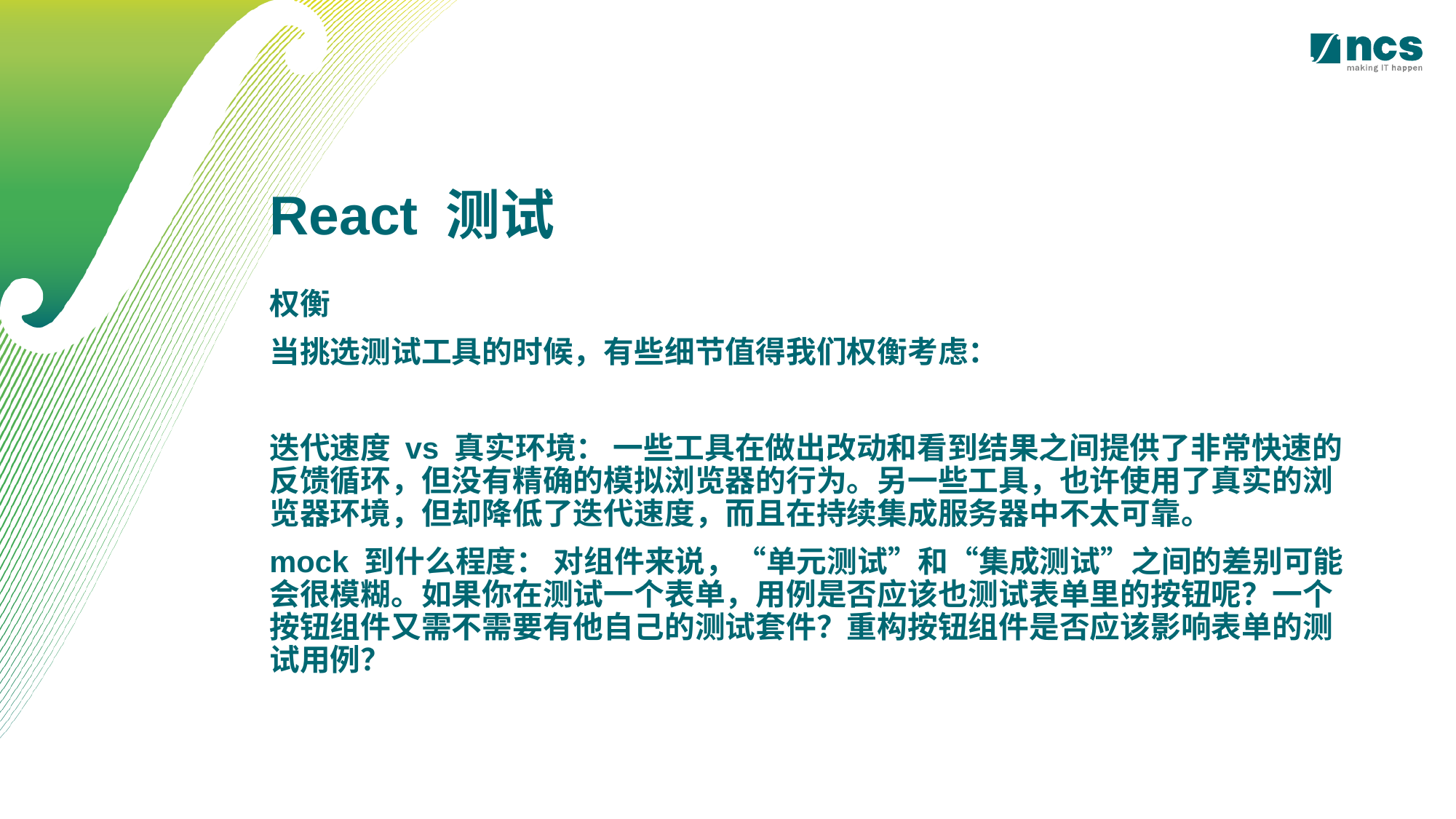

React 测试
权衡
当挑选测试工具的时候，有些细节值得我们权衡考虑：

迭代速度 vs 真实环境： 一些工具在做出改动和看到结果之间提供了非常快速的反馈循环，但没有精确的模拟浏览器的行为。另一些工具，也许使用了真实的浏览器环境，但却降低了迭代速度，而且在持续集成服务器中不太可靠。
mock 到什么程度： 对组件来说，“单元测试”和“集成测试”之间的差别可能会很模糊。如果你在测试一个表单，用例是否应该也测试表单里的按钮呢？一个按钮组件又需不需要有他自己的测试套件？重构按钮组件是否应该影响表单的测试用例？